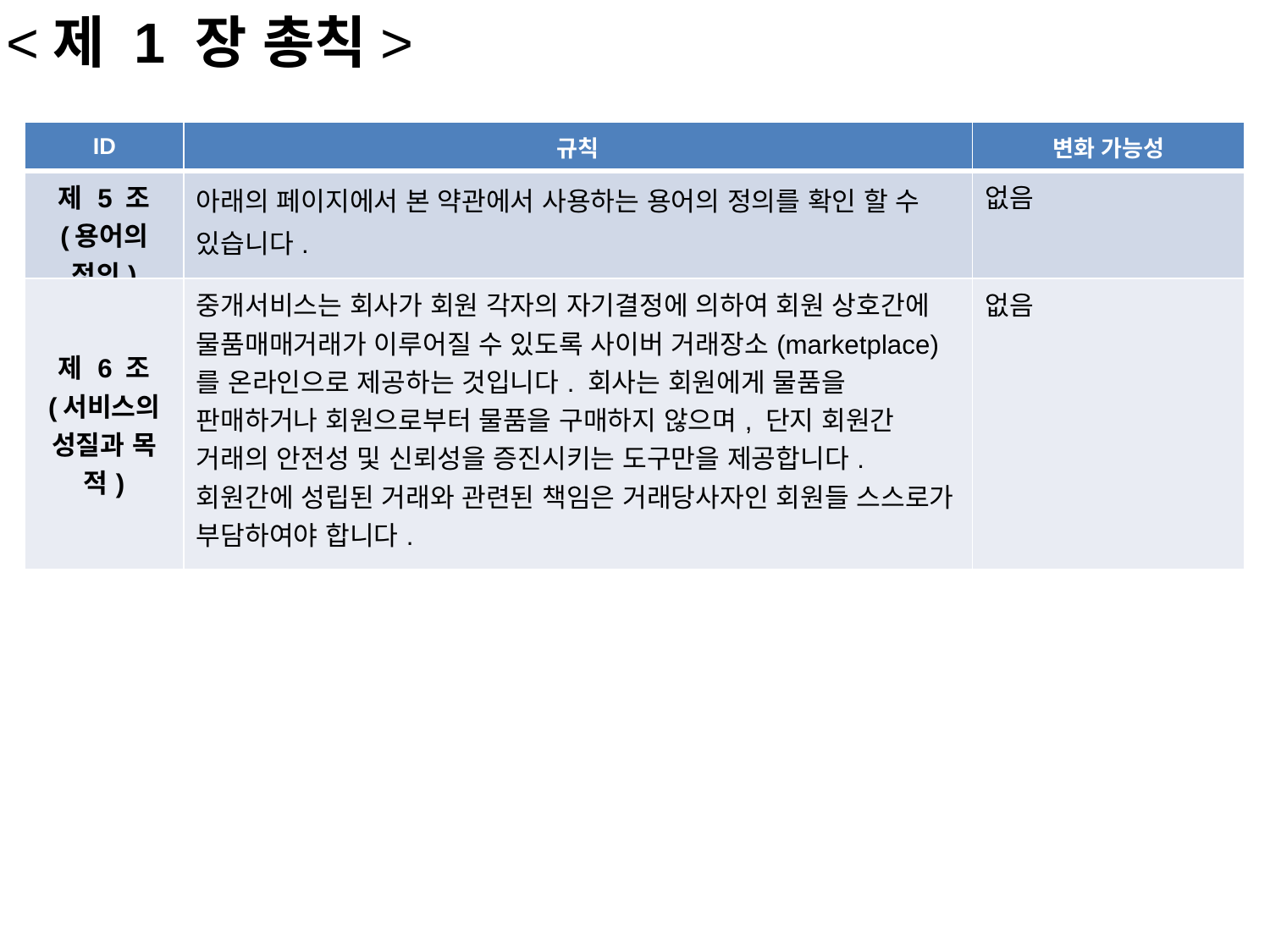

<제 1 장 총칙>
| ID | 규칙 | 변화 가능성 |
| --- | --- | --- |
| 제 5 조 (용어의 정의) | 아래의 페이지에서 본 약관에서 사용하는 용어의 정의를 확인 할 수 있습니다. | 없음 |
| 제 6 조 (서비스의 성질과 목적) | 중개서비스는 회사가 회원 각자의 자기결정에 의하여 회원 상호간에 물품매매거래가 이루어질 수 있도록 사이버 거래장소(marketplace)를 온라인으로 제공하는 것입니다. 회사는 회원에게 물품을 판매하거나 회원으로부터 물품을 구매하지 않으며, 단지 회원간 거래의 안전성 및 신뢰성을 증진시키는 도구만을 제공합니다. 회원간에 성립된 거래와 관련된 책임은 거래당사자인 회원들 스스로가 부담하여야 합니다. | 없음 |